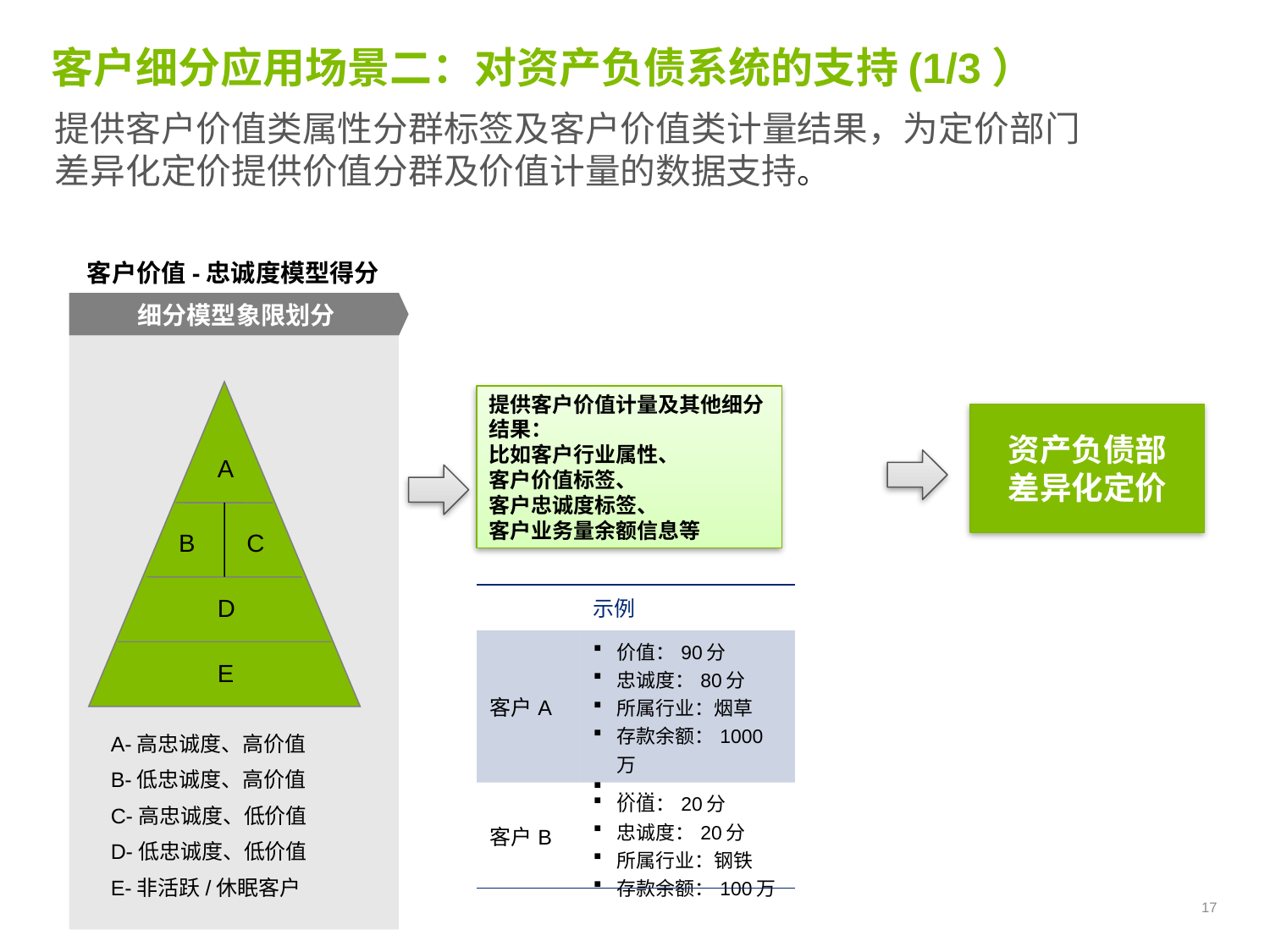

# 客户细分应用场景二：对资产负债系统的支持(1/3）
提供客户价值类属性分群标签及客户价值类计量结果，为定价部门差异化定价提供价值分群及价值计量的数据支持。
客户价值-忠诚度模型得分
细分模型象限划分

提供客户价值计量及其他细分结果：
比如客户行业属性、
客户价值标签、
客户忠诚度标签、
客户业务量余额信息等
资产负债部
差异化定价
A

B
C

|  | 示例 |
| --- | --- |
| 客户A | 价值：90分 忠诚度：80分 所属行业：烟草 存款余额：1000万 …… |
| 客户B | 价值：20分 忠诚度：20分 所属行业：钢铁 存款余额：100万 |
D

E
A-高忠诚度、高价值
B-低忠诚度、高价值
C-高忠诚度、低价值
D-低忠诚度、低价值
E-非活跃/休眠客户
17